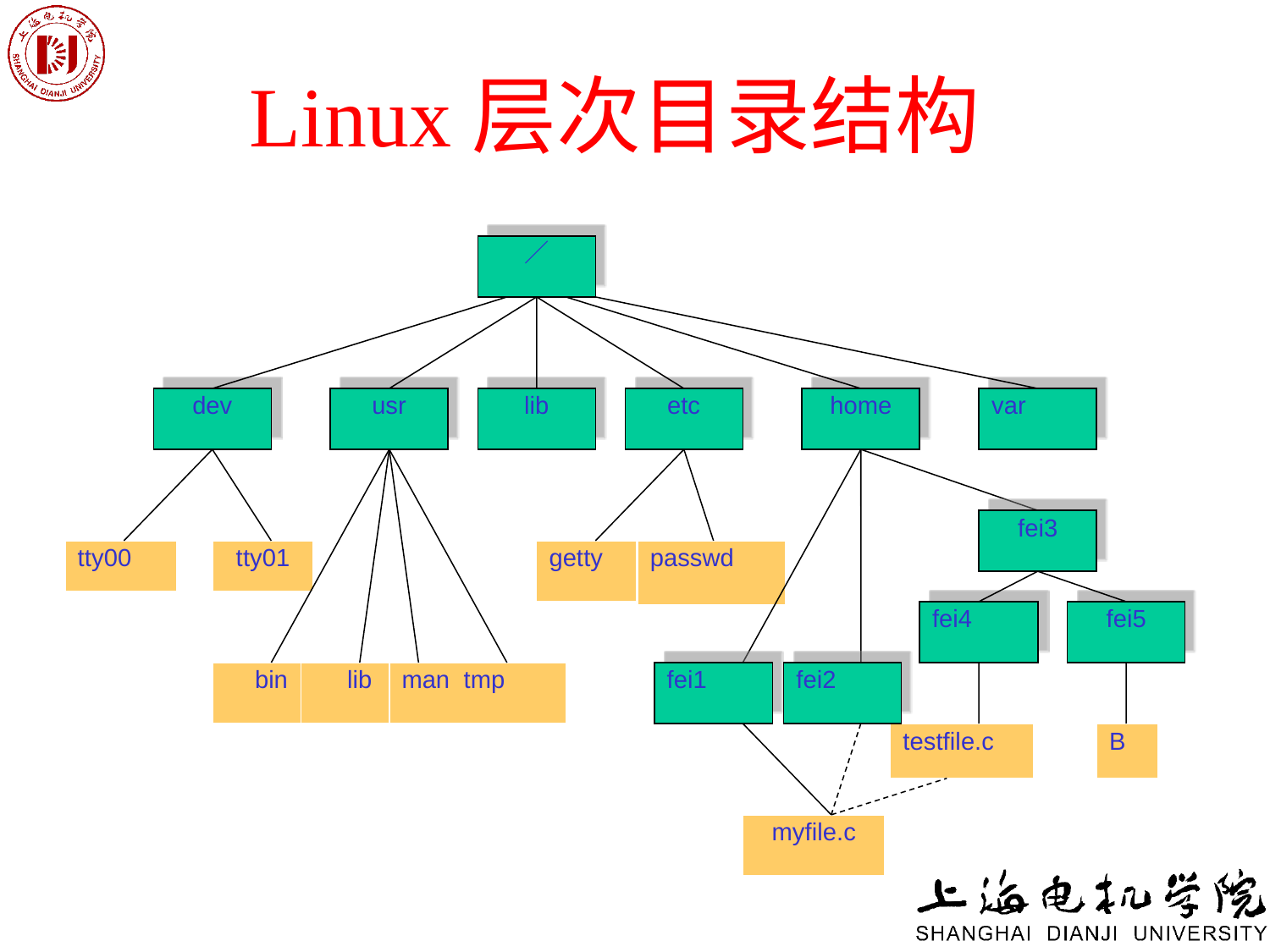

# Linux层次目录结构
／

dev
usr
lib
etc
home
var

fei3
tty00
tty01
getty
passwd

fei4
fei5
bin
lib
man  tmp
fei1
fei2

testfile.c
B

myfile.c